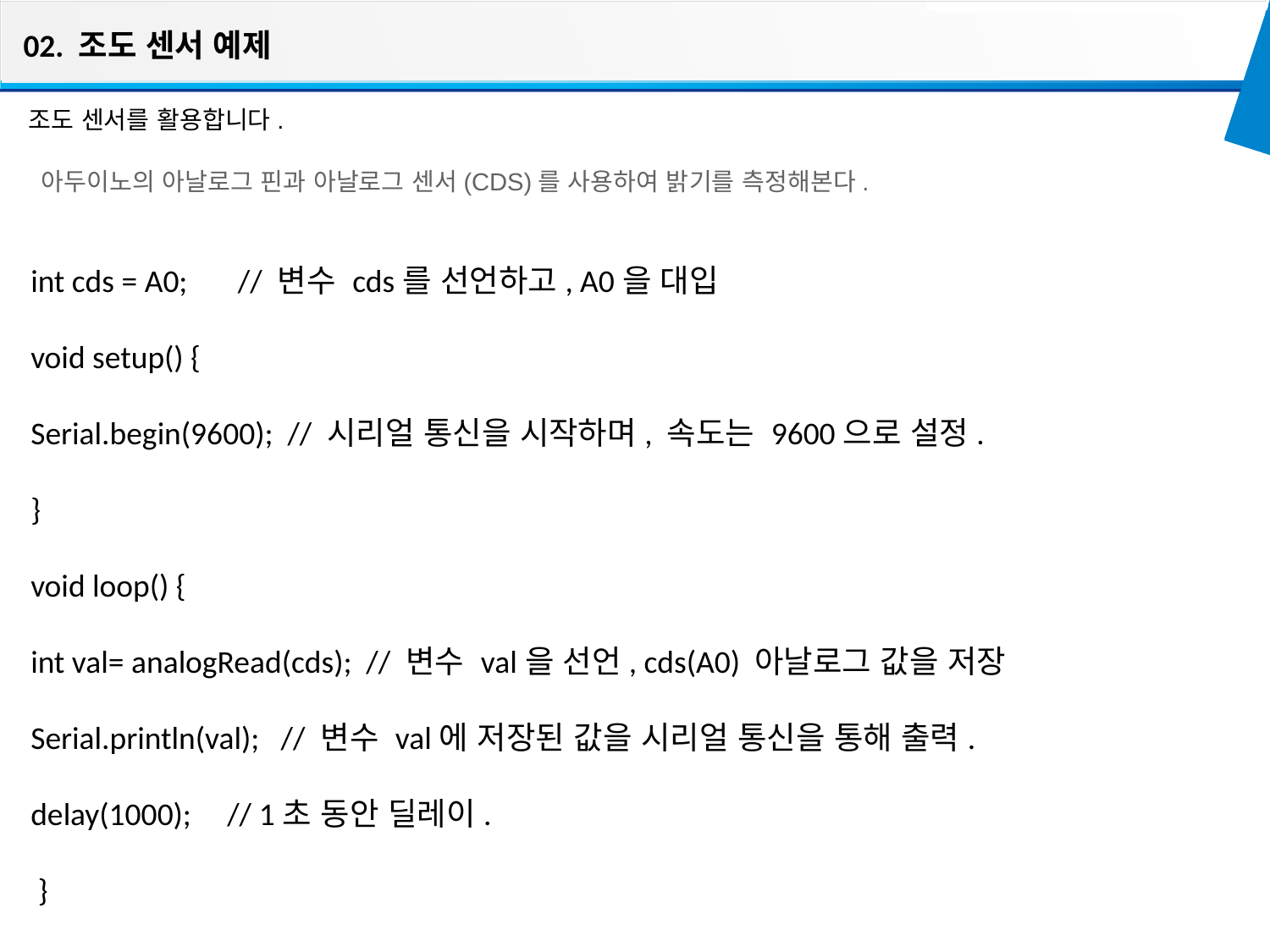

02. 조도 센서 예제

조도 센서를 활용합니다.
아두이노의 아날로그 핀과 아날로그 센서(CDS)를 사용하여 밝기를 측정해본다.

int cds = A0;       // 변수 cds를 선언하고, A0을 대입

void setup() {

Serial.begin(9600);  // 시리얼 통신을 시작하며, 속도는 9600으로 설정.

}

void loop() {

int val= analogRead(cds);  // 변수 val을 선언, cds(A0) 아날로그 값을 저장

Serial.println(val);   // 변수 val에 저장된 값을 시리얼 통신을 통해 출력.

delay(1000);     // 1초 동안 딜레이.

 }